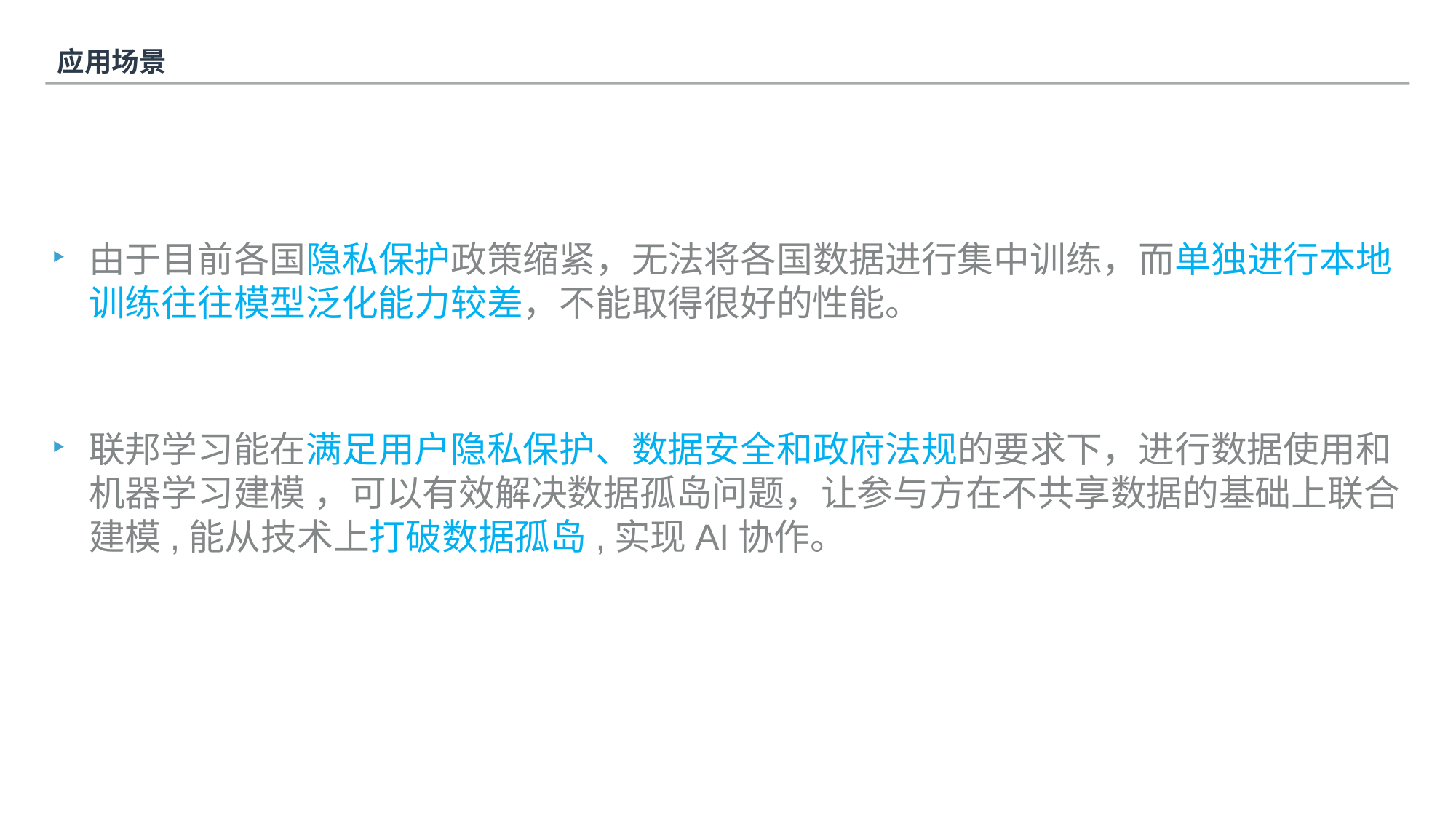

应用场景
由于目前各国隐私保护政策缩紧，无法将各国数据进行集中训练，而单独进行本地训练往往模型泛化能力较差，不能取得很好的性能。

联邦学习能在满足用户隐私保护、数据安全和政府法规的要求下，进行数据使用和机器学习建模 ，可以有效解决数据孤岛问题，让参与方在不共享数据的基础上联合建模,能从技术上打破数据孤岛,实现AI协作。
表3-1 测试数据（PSNR/SSIM）